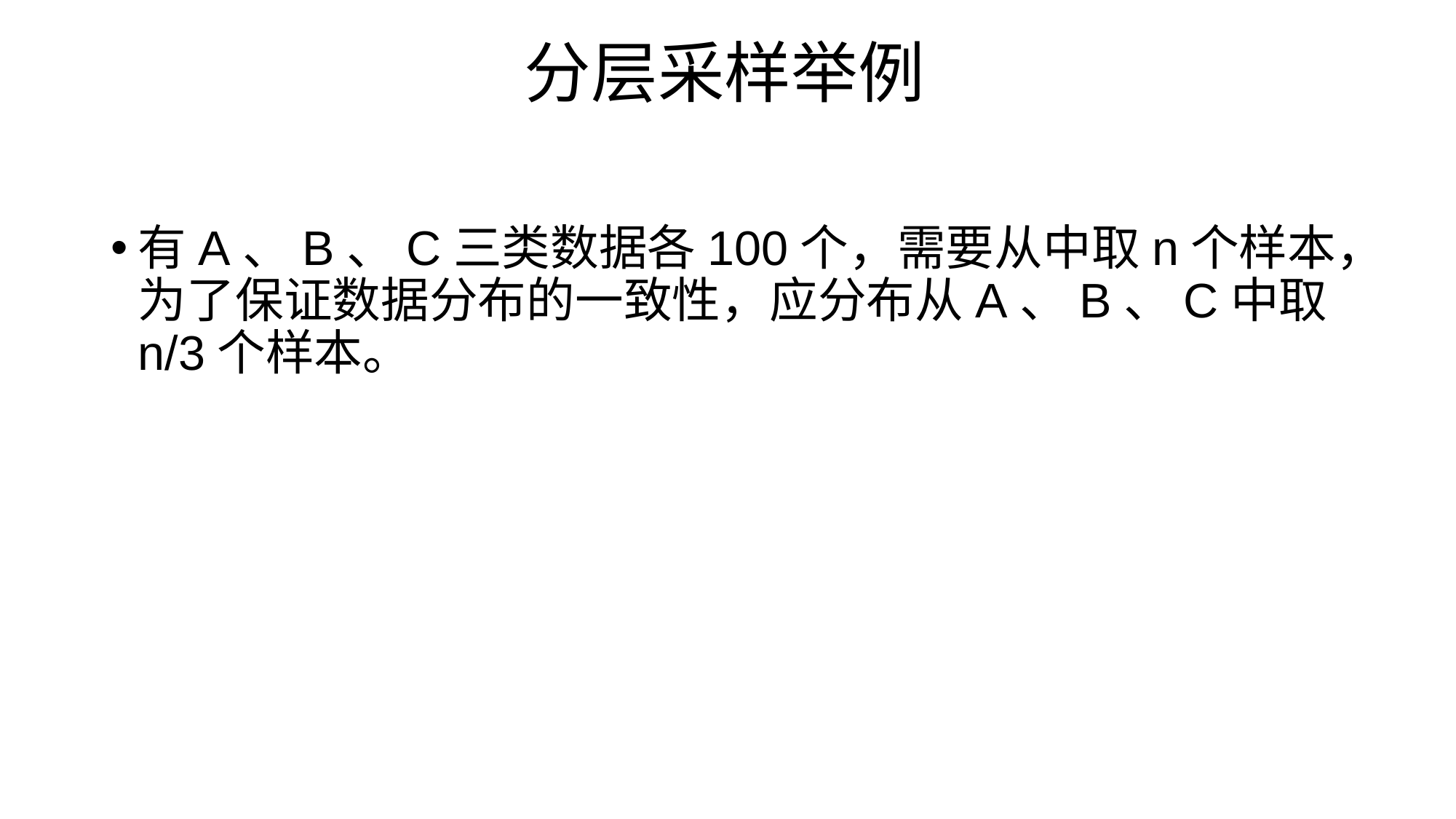

# 分层采样举例
有A、B、C三类数据各100个，需要从中取n个样本，为了保证数据分布的一致性，应分布从A、B、C中取n/3个样本。